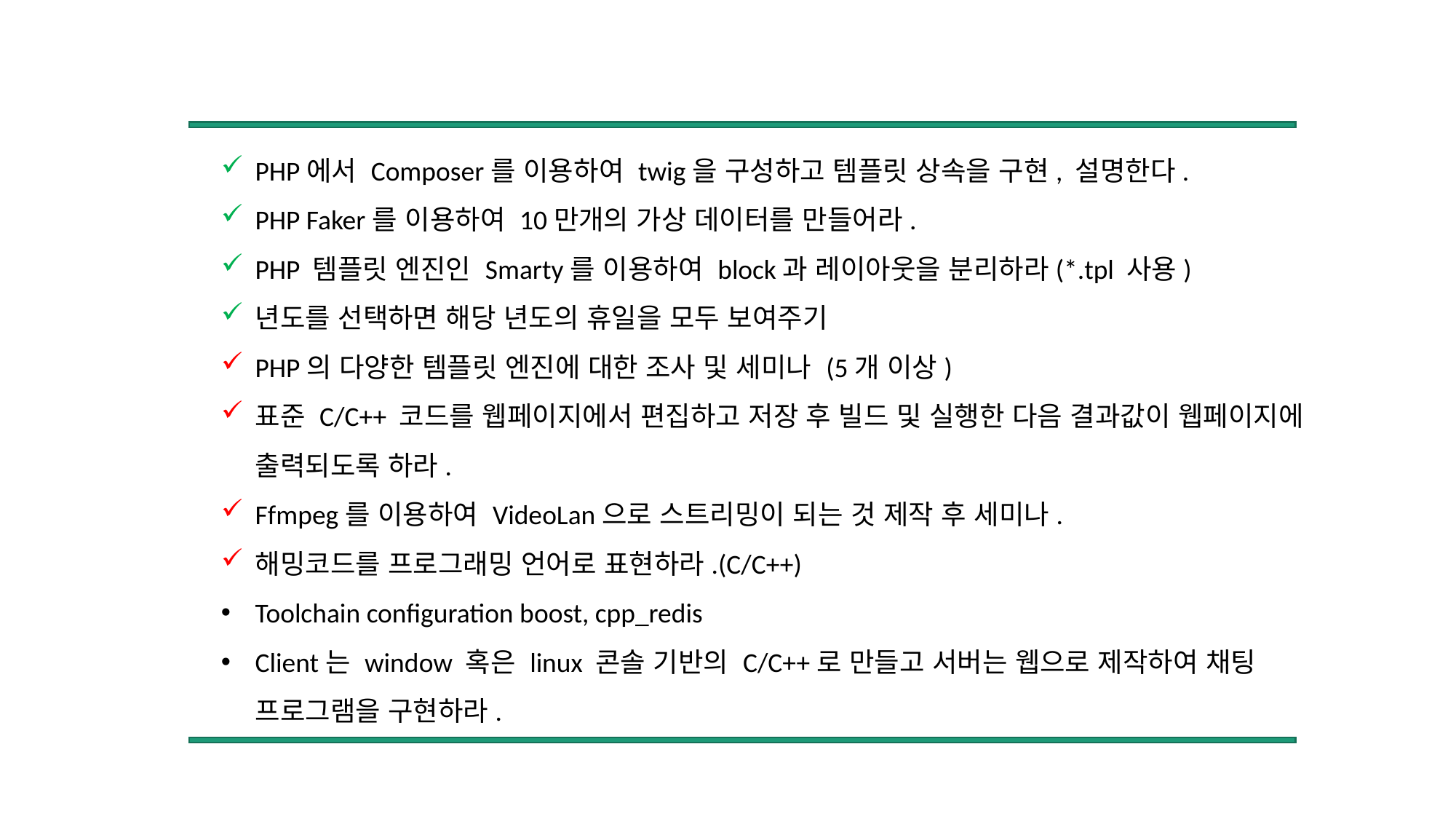

PHP에서 Composer를 이용하여 twig을 구성하고 템플릿 상속을 구현, 설명한다.
PHP Faker를 이용하여 10만개의 가상 데이터를 만들어라.
PHP 템플릿 엔진인 Smarty를 이용하여 block과 레이아웃을 분리하라(*.tpl 사용)
년도를 선택하면 해당 년도의 휴일을 모두 보여주기
PHP의 다양한 템플릿 엔진에 대한 조사 및 세미나 (5개 이상)
표준 C/C++ 코드를 웹페이지에서 편집하고 저장 후 빌드 및 실행한 다음 결과값이 웹페이지에 출력되도록 하라.
Ffmpeg를 이용하여 VideoLan으로 스트리밍이 되는 것 제작 후 세미나.
해밍코드를 프로그래밍 언어로 표현하라.(C/C++)
Toolchain configuration boost, cpp_redis
Client는 window 혹은 linux 콘솔 기반의 C/C++로 만들고 서버는 웹으로 제작하여 채팅 프로그램을 구현하라.